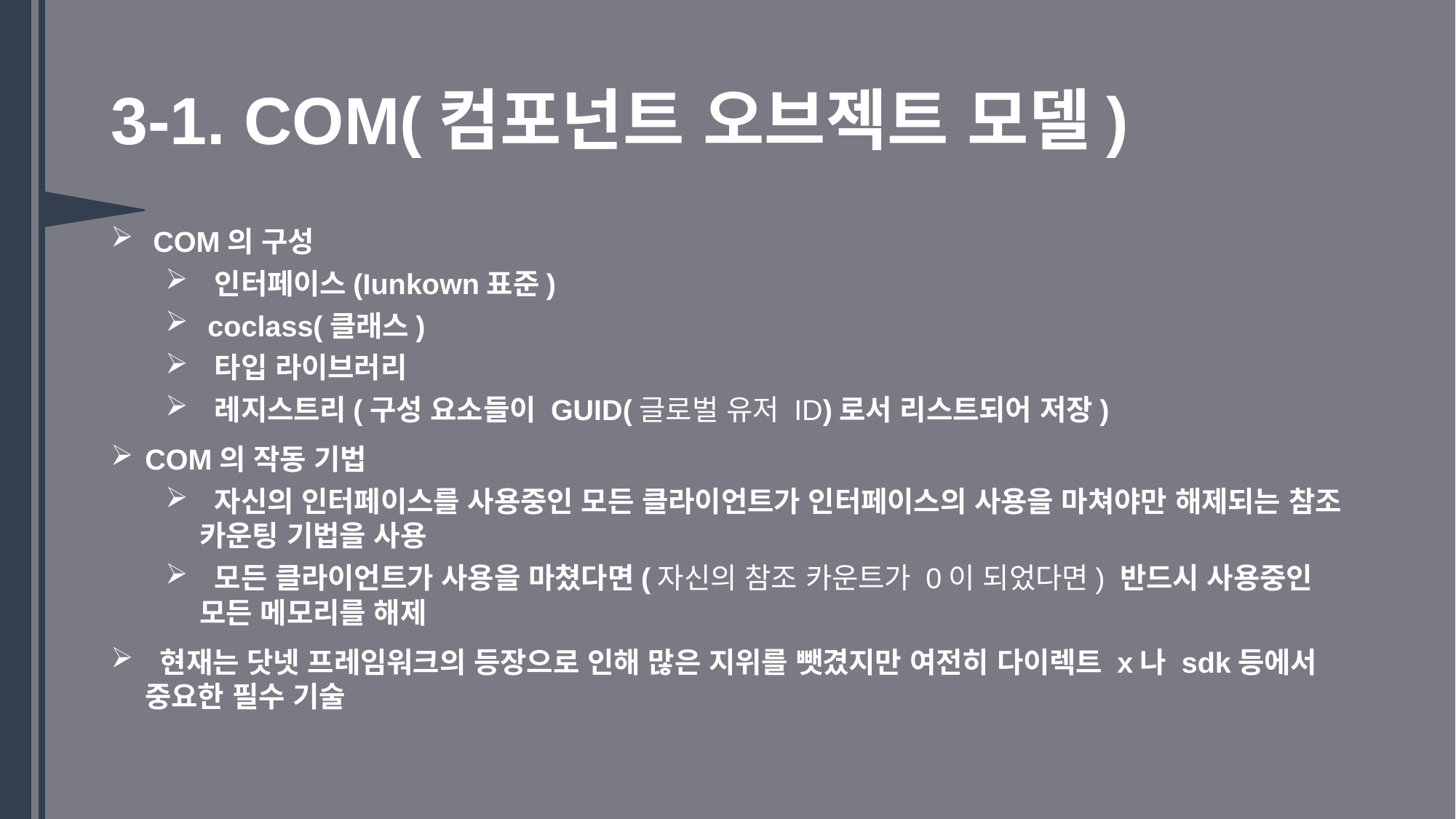

# 3-1. COM(컴포넌트 오브젝트 모델)
 COM의 구성
 인터페이스(Iunkown표준)
 coclass(클래스)
 타입 라이브러리
 레지스트리(구성 요소들이 GUID(글로벌 유저 ID)로서 리스트되어 저장)
COM의 작동 기법
 자신의 인터페이스를 사용중인 모든 클라이언트가 인터페이스의 사용을 마쳐야만 해제되는 참조 카운팅 기법을 사용
 모든 클라이언트가 사용을 마쳤다면(자신의 참조 카운트가 0이 되었다면) 반드시 사용중인 모든 메모리를 해제
 현재는 닷넷 프레임워크의 등장으로 인해 많은 지위를 뺏겼지만 여전히 다이렉트 x나 sdk등에서 중요한 필수 기술